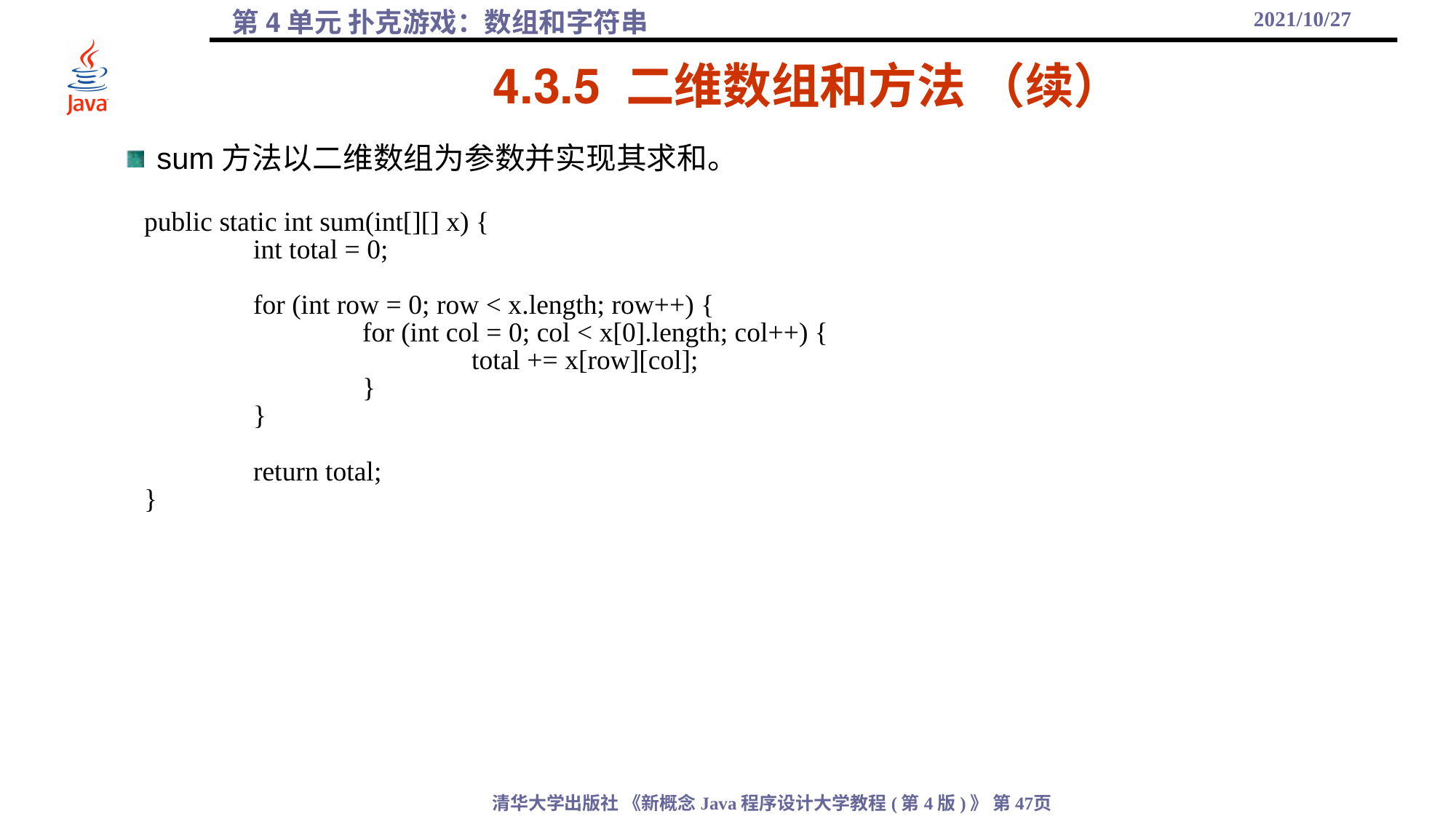

2021/10/27
# 4.3.5 二维数组和方法 （续）
sum方法以二维数组为参数并实现其求和。
public static int sum(int[][] x) {
	int total = 0;

	for (int row = 0; row < x.length; row++) {
		for (int col = 0; col < x[0].length; col++) {
			total += x[row][col];
		}
	}

	return total;
}